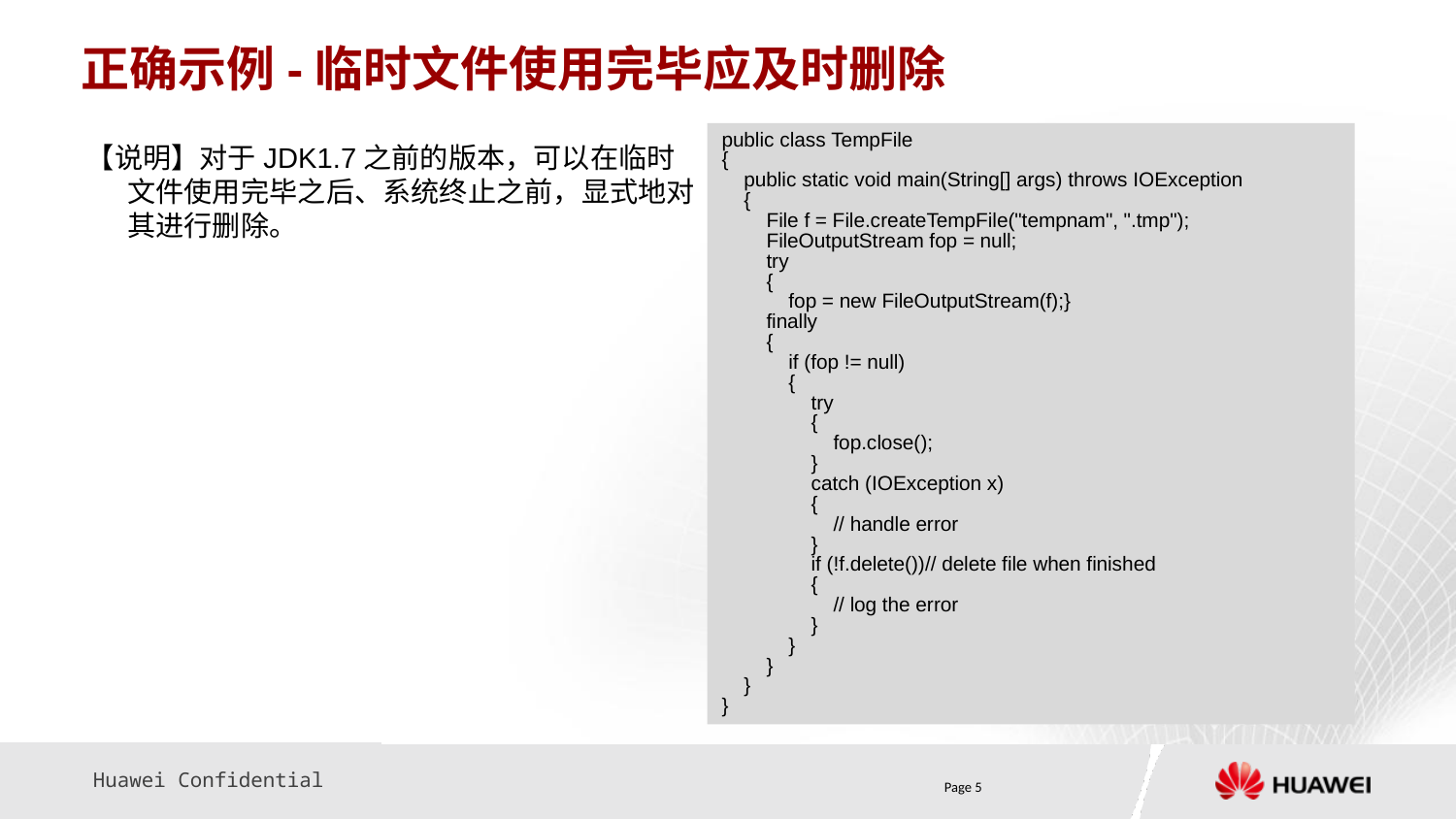

# 正确示例-临时文件使用完毕应及时删除
public class TempFile
{
    public static void main(String[] args) throws IOException
    {
        File f = File.createTempFile("tempnam", ".tmp");
        FileOutputStream fop = null;
        try
        {
            fop = new FileOutputStream(f);}
        finally
        {
            if (fop != null)
            {
                try
                {
                    fop.close();
                }
                catch (IOException x)
                {
                    // handle error
                }
                if (!f.delete())// delete file when finished
                {
                    // log the error
                }
            }
        }
    }
}
【说明】对于JDK1.7之前的版本，可以在临时文件使用完毕之后、系统终止之前，显式地对其进行删除。